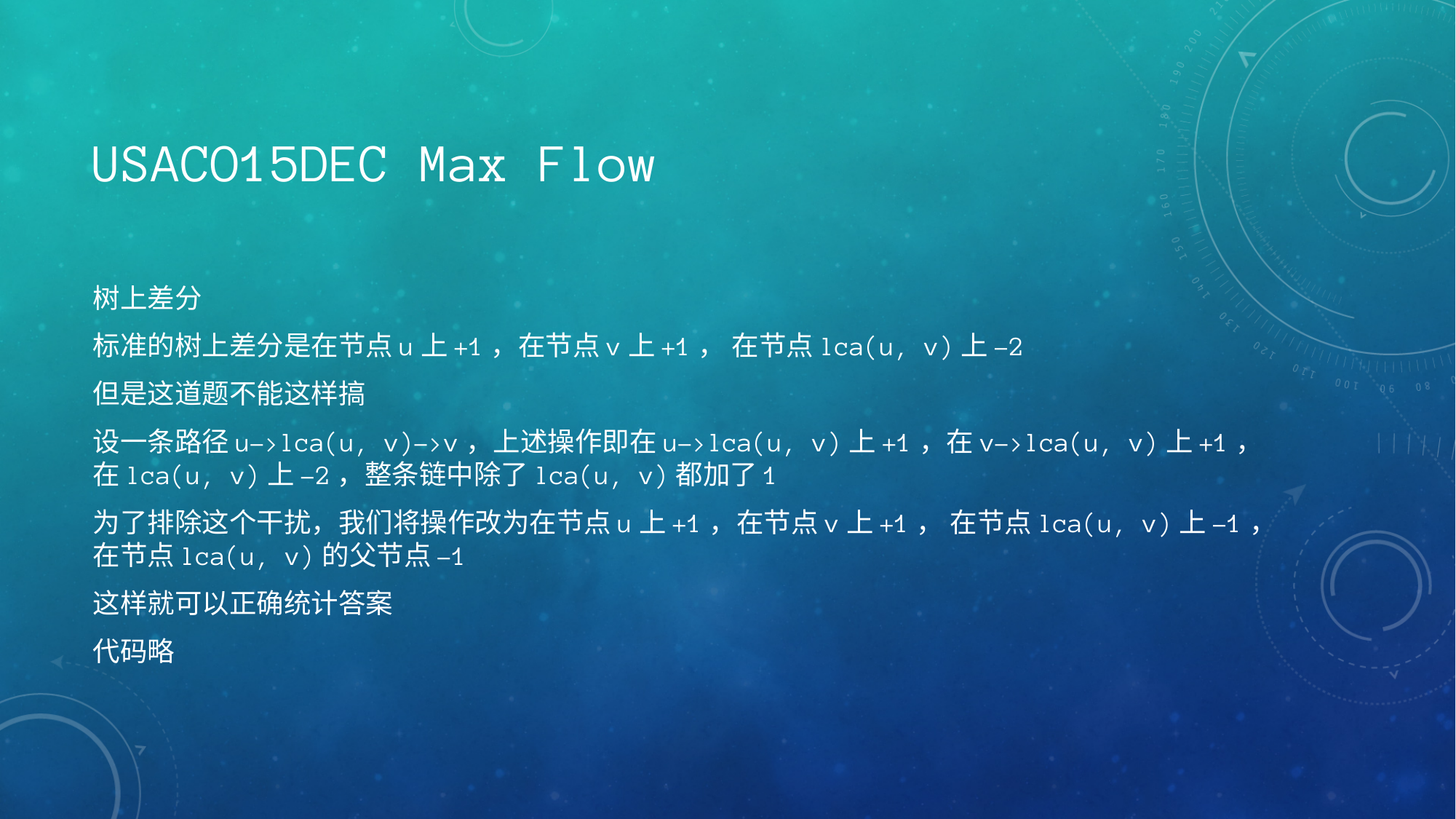

# USACO15DEC Max Flow
树上差分
标准的树上差分是在节点u上+1，在节点v上+1， 在节点lca(u, v)上-2
但是这道题不能这样搞
设一条路径u->lca(u, v)->v，上述操作即在u->lca(u, v)上+1，在v->lca(u, v)上+1，在lca(u, v)上-2，整条链中除了lca(u, v)都加了1
为了排除这个干扰，我们将操作改为在节点u上+1，在节点v上+1， 在节点lca(u, v)上-1，在节点lca(u, v)的父节点-1
这样就可以正确统计答案
代码略